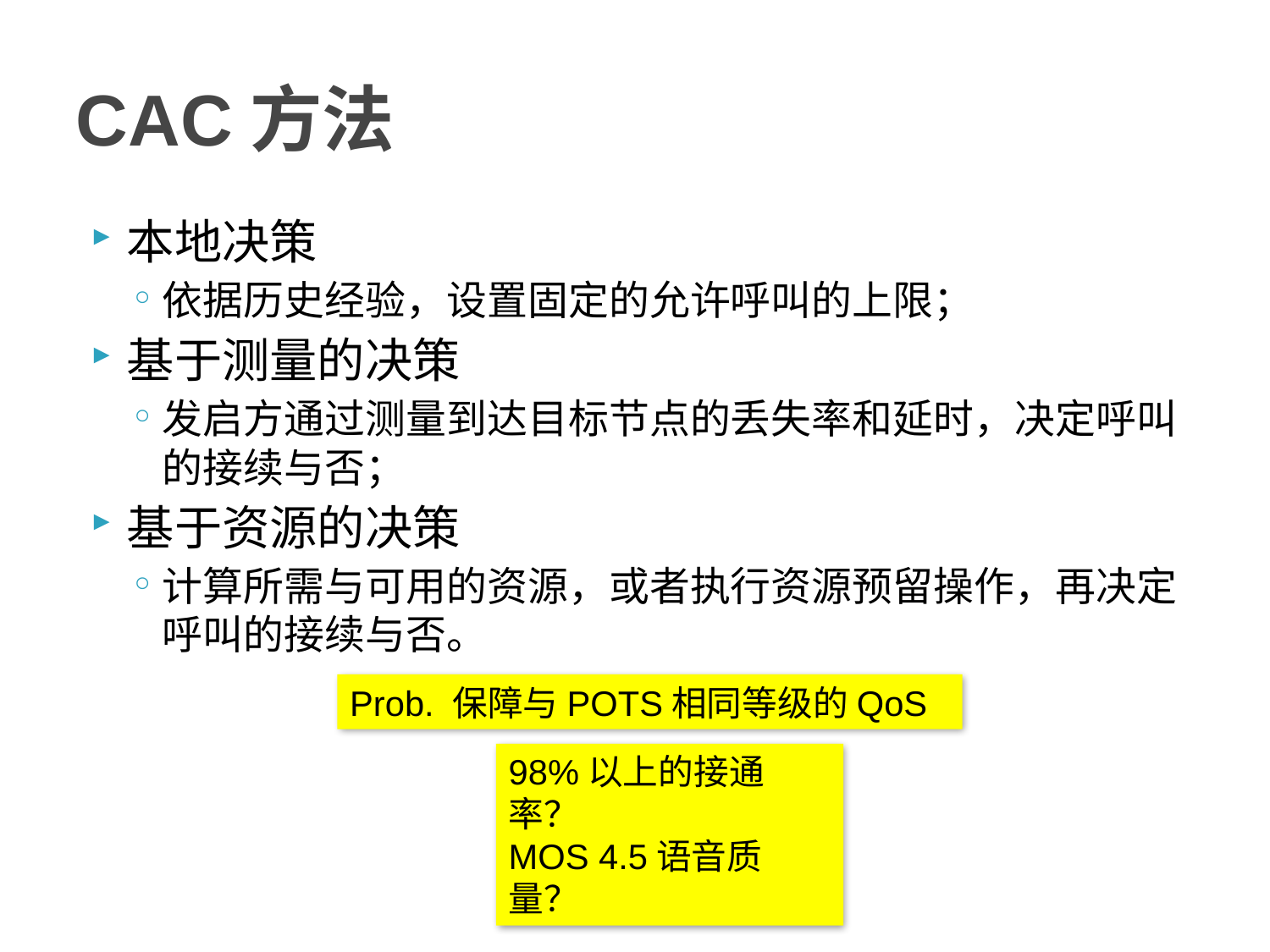

# CAC方法
本地决策
依据历史经验，设置固定的允许呼叫的上限；
基于测量的决策
发启方通过测量到达目标节点的丢失率和延时，决定呼叫的接续与否；
基于资源的决策
计算所需与可用的资源，或者执行资源预留操作，再决定呼叫的接续与否。
Prob. 保障与POTS相同等级的QoS
98%以上的接通率？
MOS 4.5语音质量？